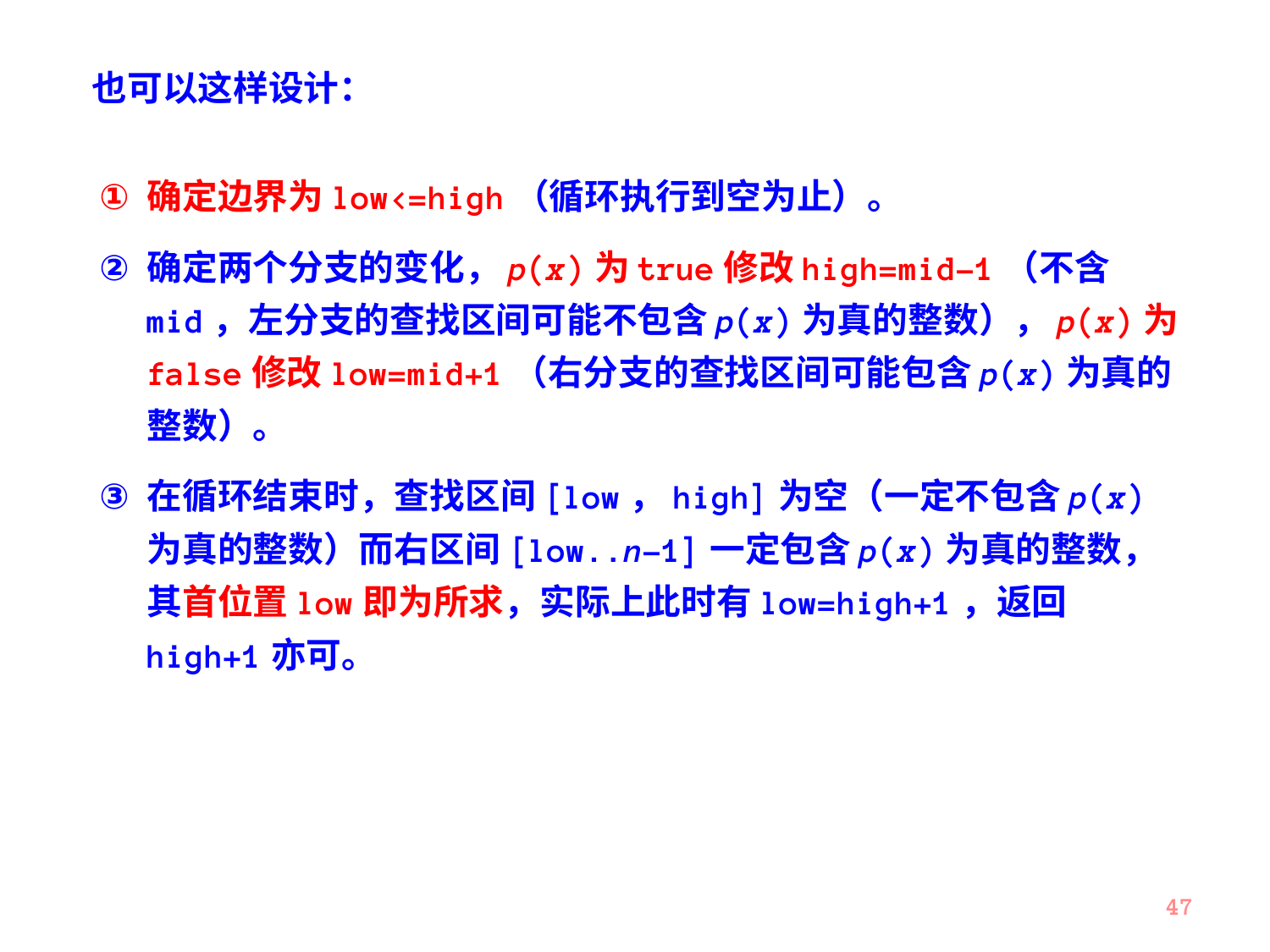

也可以这样设计：
确定边界为low<=high（循环执行到空为止）。
确定两个分支的变化，p(x)为true修改high=mid-1（不含mid，左分支的查找区间可能不包含p(x)为真的整数），p(x)为false修改low=mid+1（右分支的查找区间可能包含p(x)为真的整数）。
在循环结束时，查找区间[low，high]为空（一定不包含p(x)为真的整数）而右区间[low..n-1]一定包含p(x)为真的整数，其首位置low即为所求，实际上此时有low=high+1，返回high+1亦可。
47